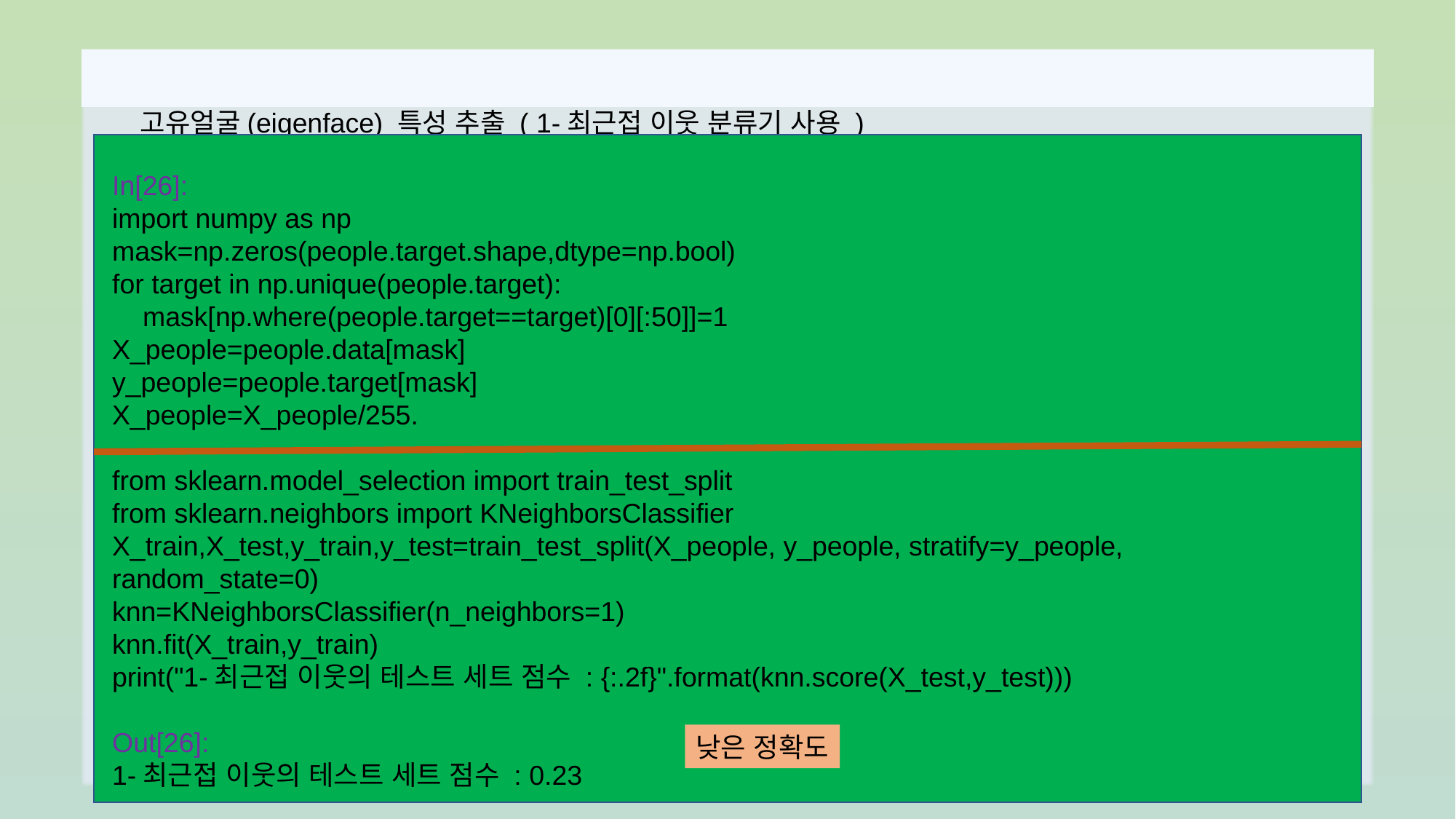

고유얼굴(eigenface) 특성 추출 ( 1-최근접 이웃 분류기 사용 )

In[26]:
import numpy as np
mask=np.zeros(people.target.shape,dtype=np.bool)
for target in np.unique(people.target):
    mask[np.where(people.target==target)[0][:50]]=1
X_people=people.data[mask]
y_people=people.target[mask]
X_people=X_people/255.

from sklearn.model_selection import train_test_split
from sklearn.neighbors import KNeighborsClassifier
X_train,X_test,y_train,y_test=train_test_split(X_people, y_people, stratify=y_people, random_state=0)
knn=KNeighborsClassifier(n_neighbors=1)
knn.fit(X_train,y_train)
print("1-최근접 이웃의 테스트 세트 점수 : {:.2f}".format(knn.score(X_test,y_test)))
Out[26]:
1-최근접 이웃의 테스트 세트 점수 : 0.23

낮은 정확도